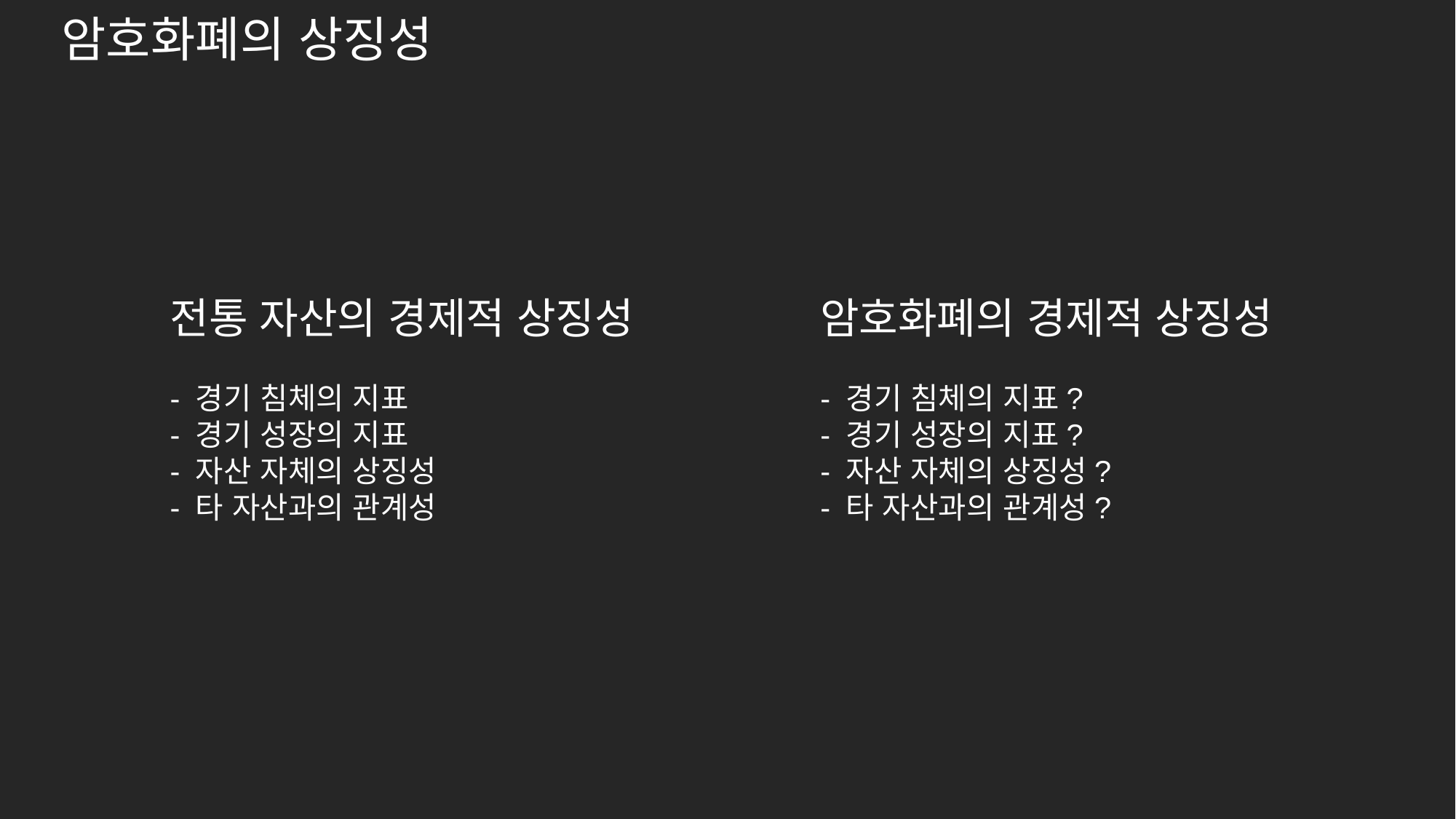

암호화폐의 상징성
암호화폐의 경제적 상징성

- 경기 침체의 지표?
- 경기 성장의 지표?
- 자산 자체의 상징성?
- 타 자산과의 관계성?
전통 자산의 경제적 상징성

- 경기 침체의 지표
- 경기 성장의 지표
- 자산 자체의 상징성
- 타 자산과의 관계성